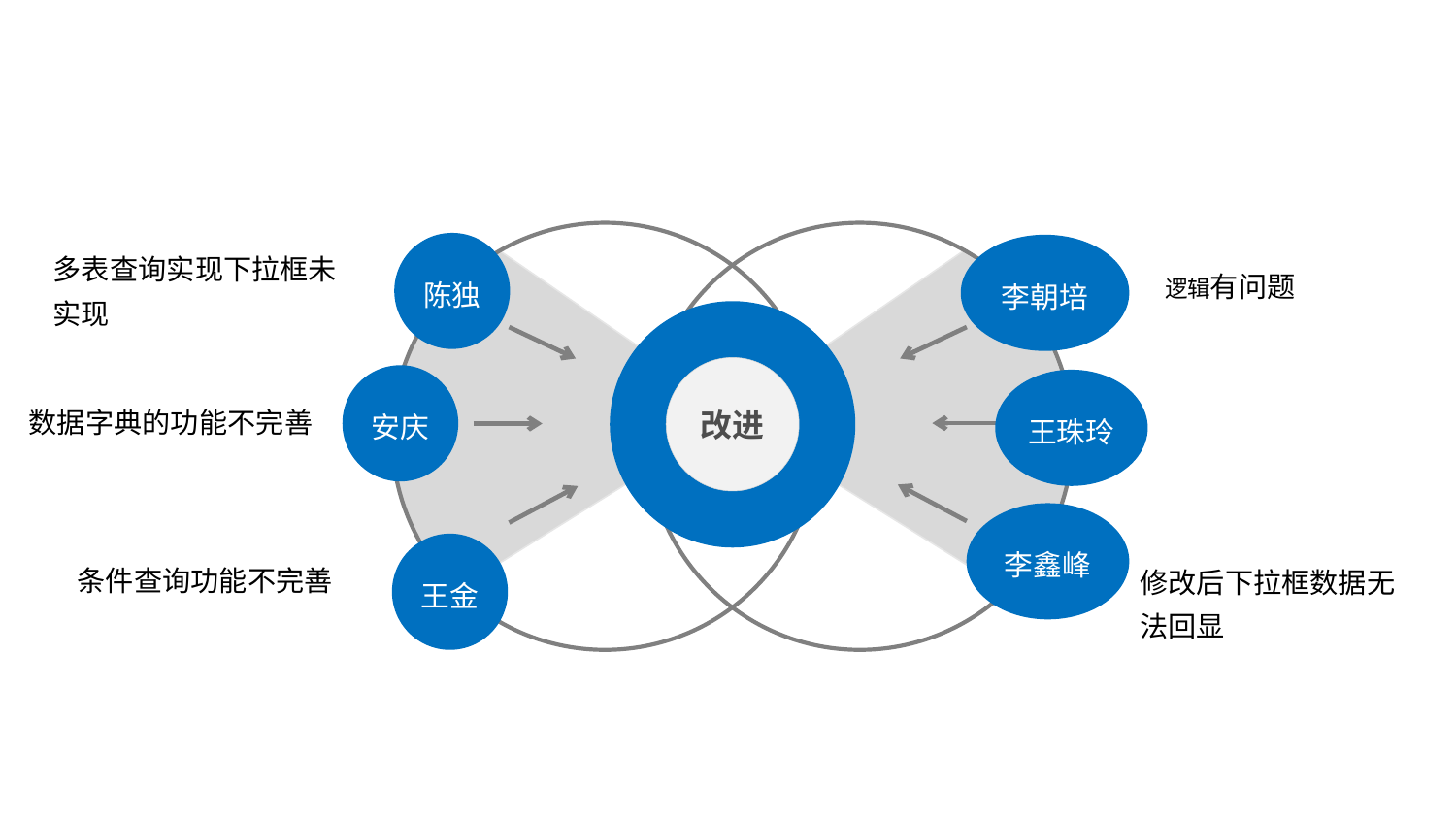

陈独
李朝培
多表查询实现下拉框未实现

逻辑有问题

改进
安庆
王珠玲
数据字典的功能不完善
李鑫峰
王金
条件查询功能不完善
修改后下拉框数据无法回显